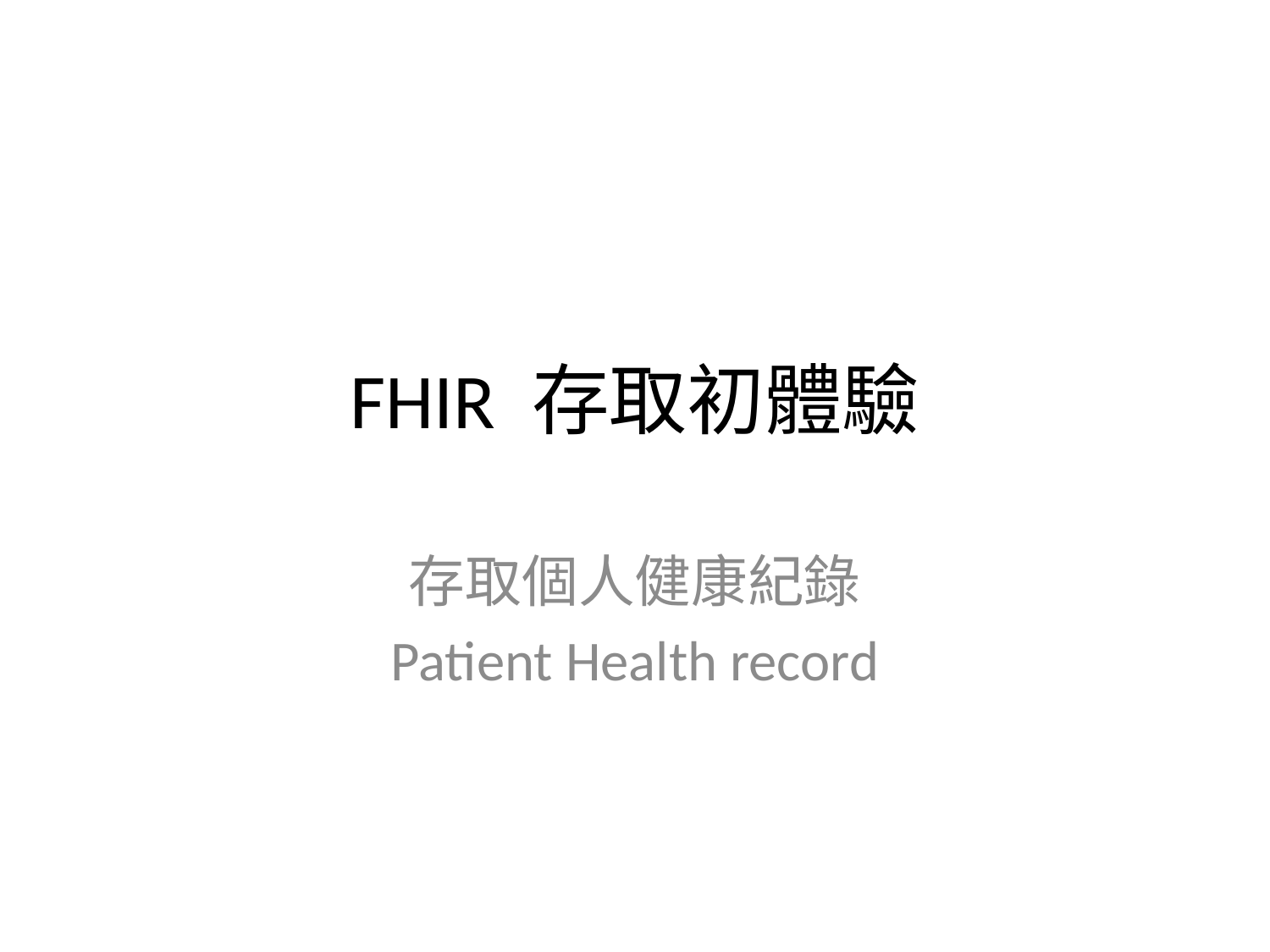

# FHIR 存取初體驗
存取個人健康紀錄
Patient Health record